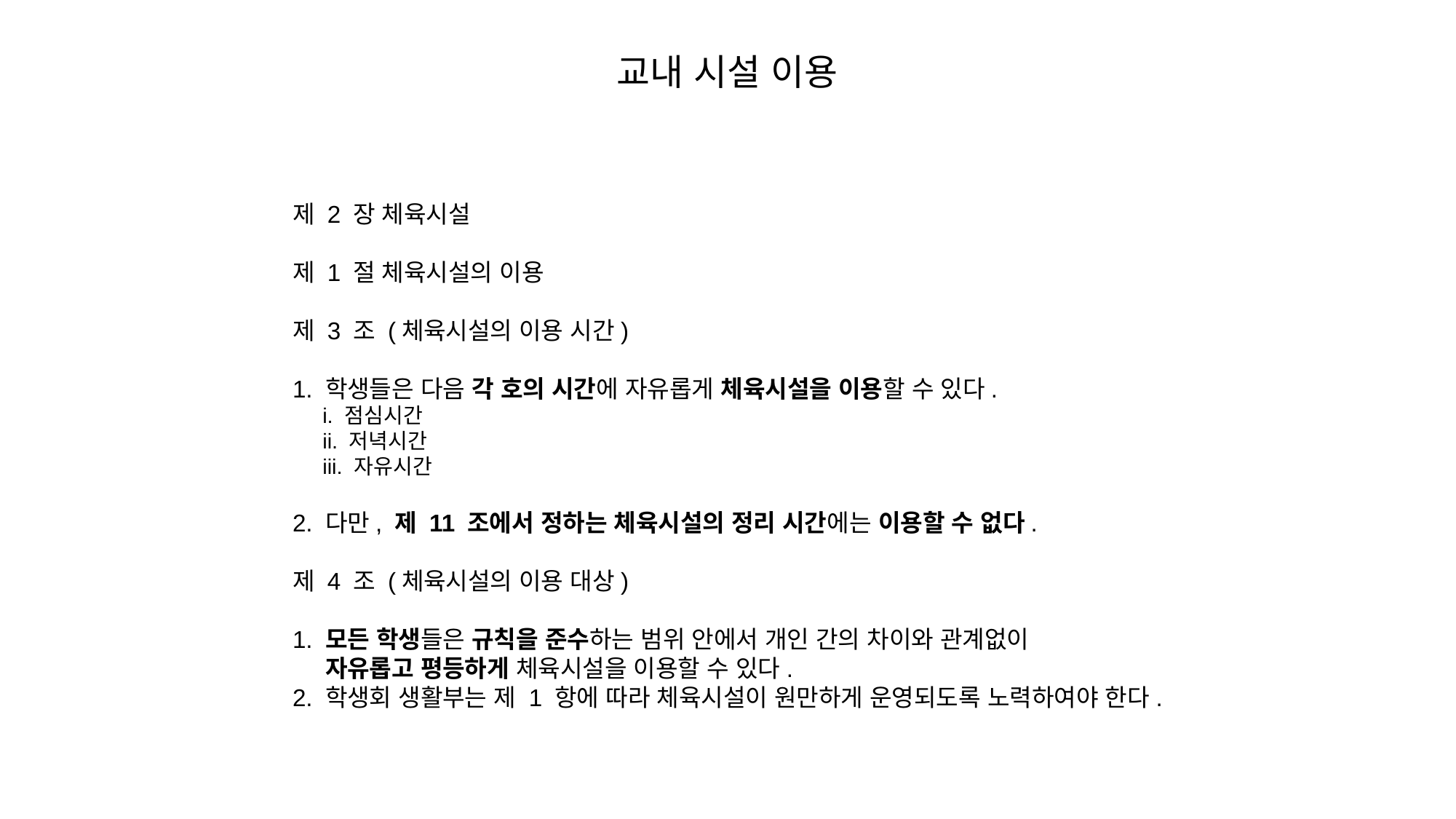

교내 시설 이용
제 2 장 체육시설

제 1 절 체육시설의 이용
제 3 조 (체육시설의 이용 시간)
1. 학생들은 다음 각 호의 시간에 자유롭게 체육시설을 이용할 수 있다.
     i. 점심시간
     ii. 저녁시간
     iii. 자유시간
2. 다만, 제 11 조에서 정하는 체육시설의 정리 시간에는 이용할 수 없다.
제 4 조 (체육시설의 이용 대상)
1. 모든 학생들은 규칙을 준수하는 범위 안에서 개인 간의 차이와 관계없이
    자유롭고 평등하게 체육시설을 이용할 수 있다.
2. 학생회 생활부는 제 1 항에 따라 체육시설이 원만하게 운영되도록 노력하여야 한다.